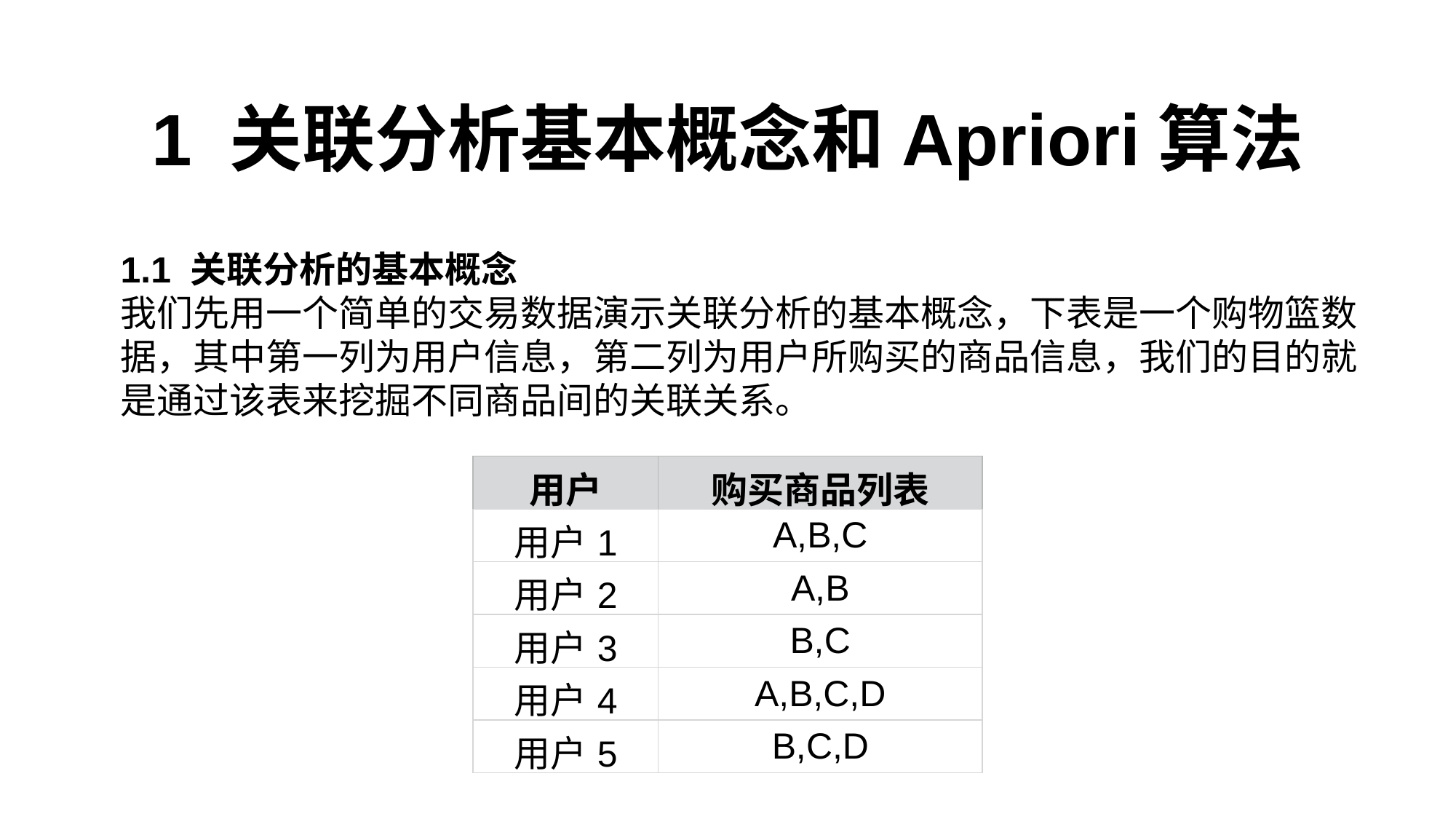

1 关联分析基本概念和Apriori算法
1.1 关联分析的基本概念
我们先用一个简单的交易数据演示关联分析的基本概念，下表是一个购物篮数据，其中第一列为用户信息，第二列为用户所购买的商品信息，我们的目的就是通过该表来挖掘不同商品间的关联关系。

| 用户 | 购买商品列表 |
| --- | --- |
| 用户1 | A,B,C |
| 用户2 | A,B |
| 用户3 | B,C |
| 用户4 | A,B,C,D |
| 用户5 | B,C,D |